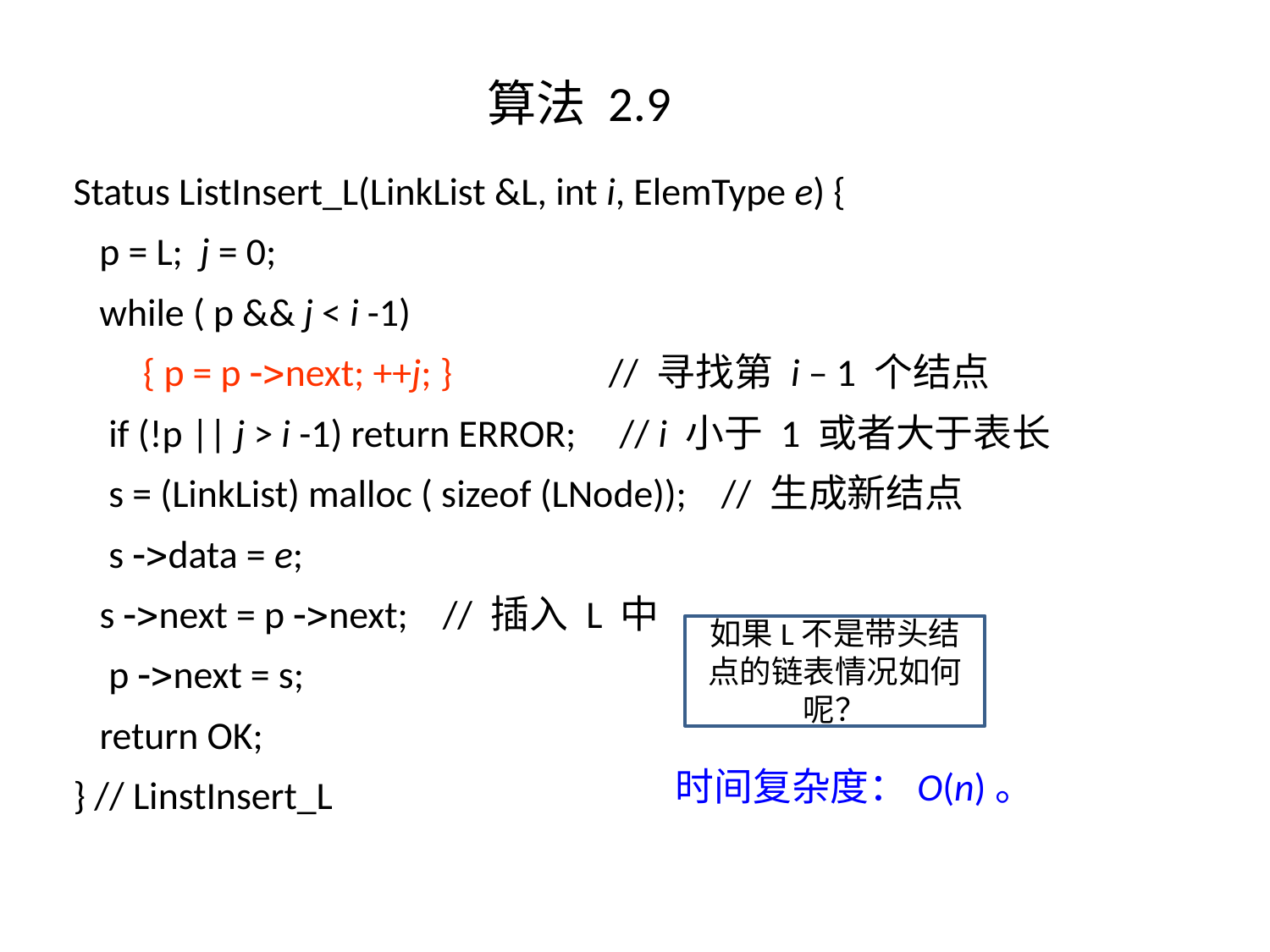

算法 2.9
Status ListInsert_L(LinkList &L, int i, ElemType e) {
   p = L;  j = 0;
   while ( p && j < i -1)
        { p = p −>next; ++j; }                  // 寻找第 i – 1 个结点
   if (!p || j > i -1) return ERROR;     // i 小于 1 或者大于表长
   s = (LinkList) malloc ( sizeof (LNode));    // 生成新结点
   s −>data = e;
   s −>next = p −>next;    // 插入 L 中
   p −>next = s;
   return OK;
} // LinstInsert_L
如果L不是带头结点的链表情况如何呢？
时间复杂度：O(n)。